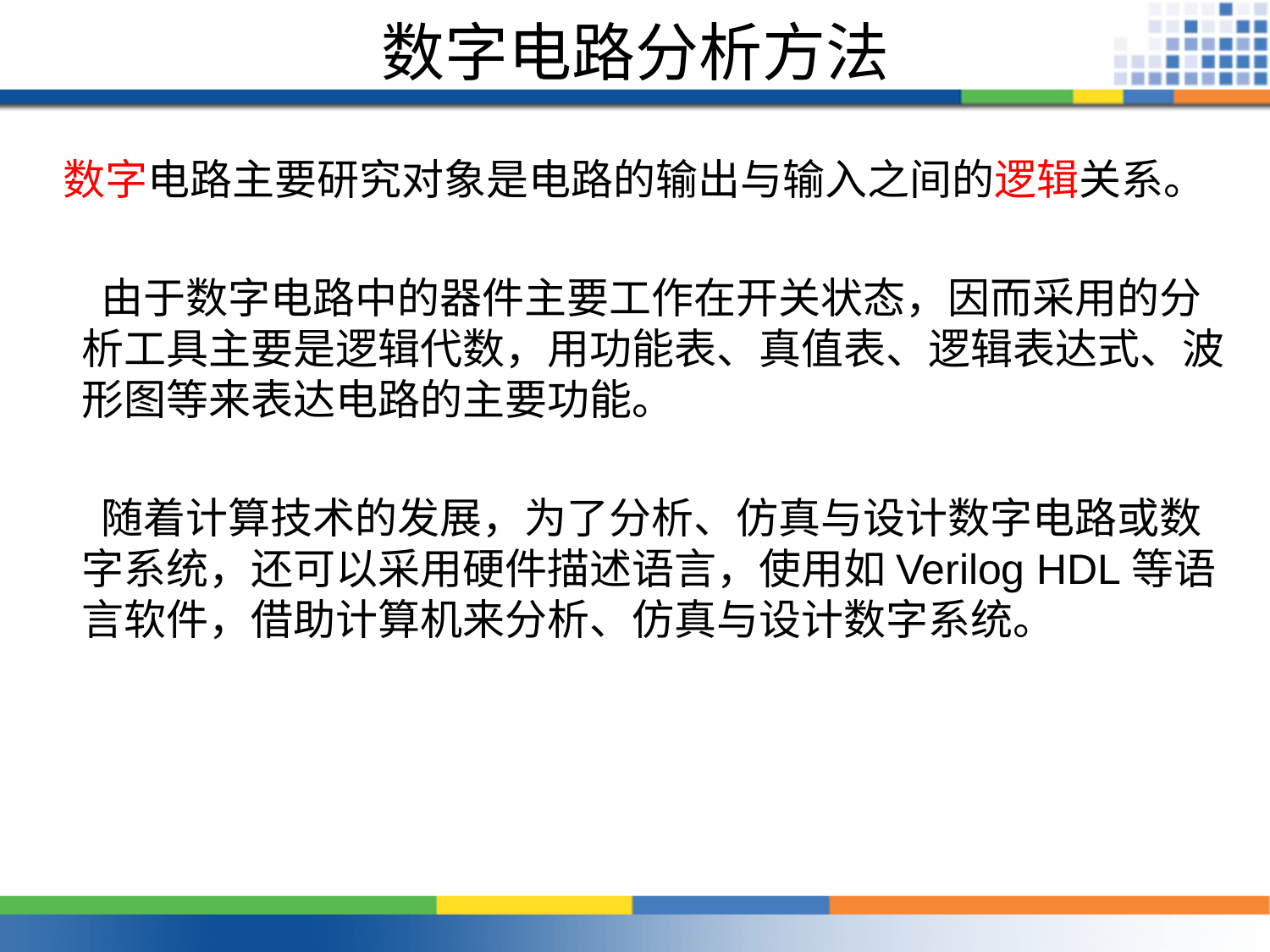

# 数字电路分析方法
  数字电路主要研究对象是电路的输出与输入之间的逻辑关系。

      由于数字电路中的器件主要工作在开关状态，因而采用的分析工具主要是逻辑代数，用功能表、真值表、逻辑表达式、波形图等来表达电路的主要功能。

      随着计算技术的发展，为了分析、仿真与设计数字电路或数字系统，还可以采用硬件描述语言，使用如Verilog HDL等语言软件，借助计算机来分析、仿真与设计数字系统。